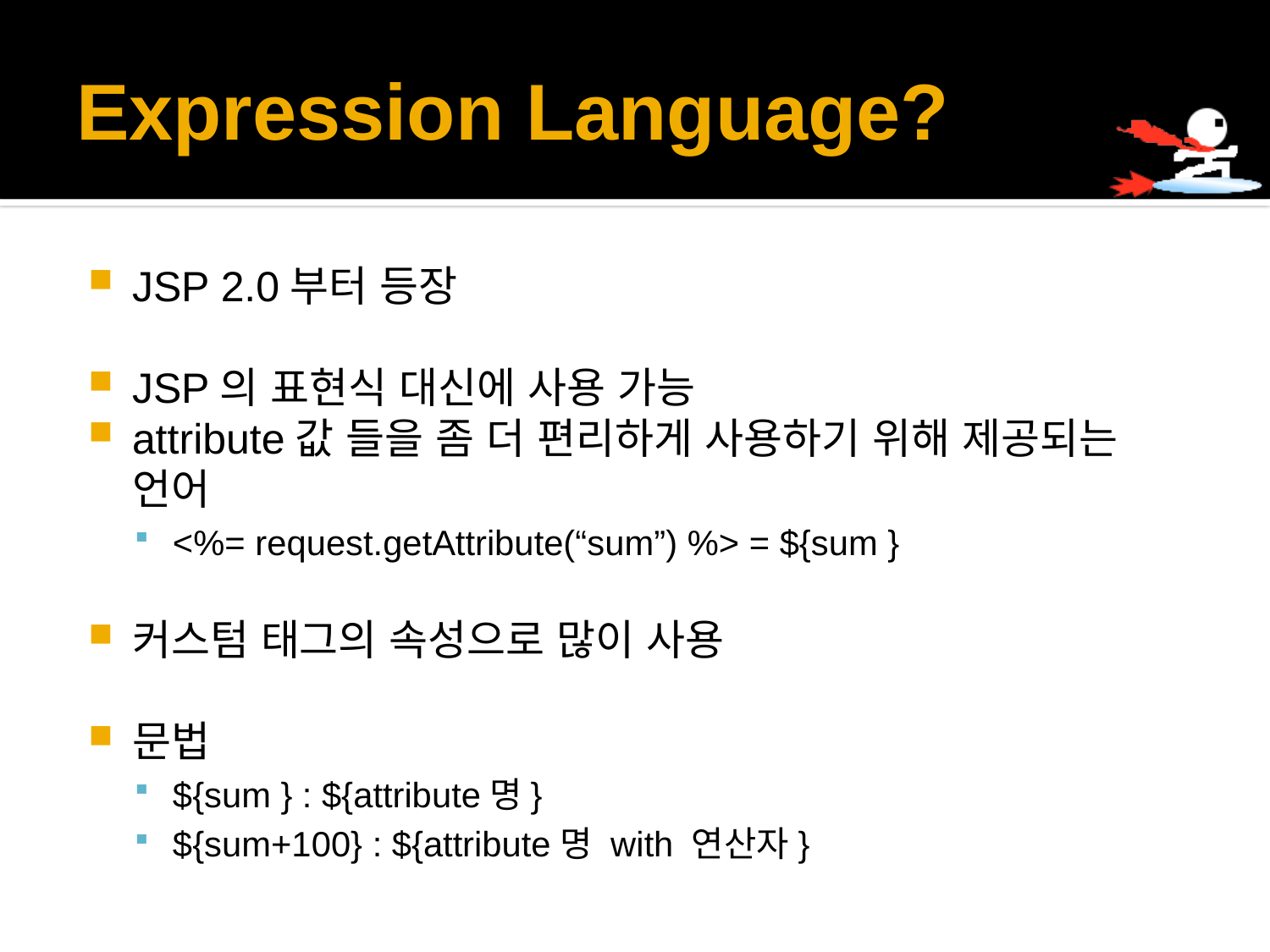

# Expression Language?
JSP 2.0부터 등장

JSP의 표현식 대신에 사용 가능
attribute값 들을 좀 더 편리하게 사용하기 위해 제공되는 언어
<%= request.getAttribute(“sum”) %> = ${sum }

커스텀 태그의 속성으로 많이 사용

문법
${sum } : ${attribute명}
${sum+100} : ${attribute명 with 연산자}